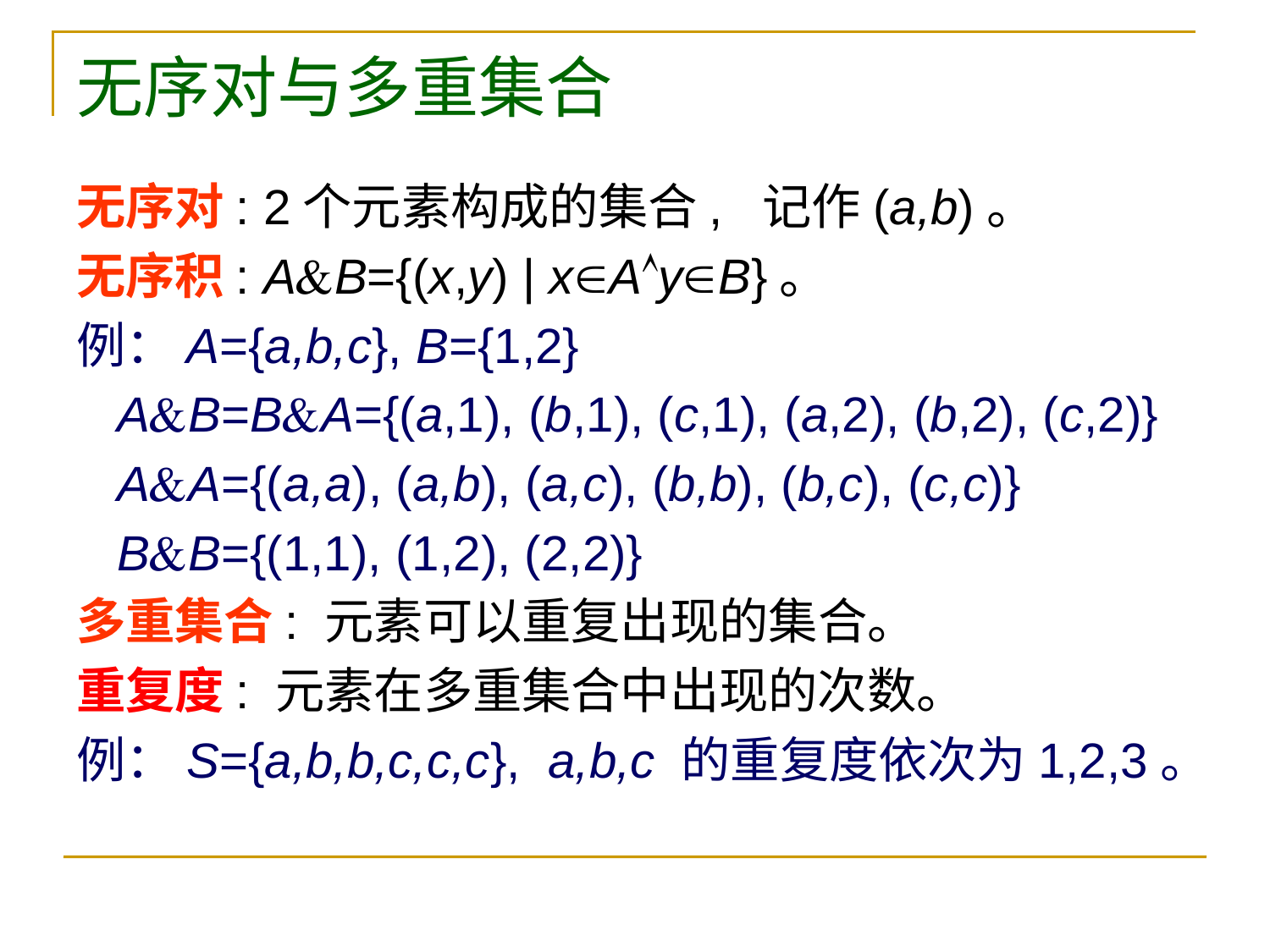

无序对与多重集合
无序对: 2个元素构成的集合,  记作(a,b)。
无序积: A&B={(x,y) | x∈A∧y∈B}。
例：A={a,b,c}, B={1,2}
   A&B=B&A={(a,1), (b,1), (c,1), (a,2), (b,2), (c,2)}
   A&A={(a,a), (a,b), (a,c), (b,b), (b,c), (c,c)}
   B&B={(1,1), (1,2), (2,2)}
多重集合: 元素可以重复出现的集合。
重复度: 元素在多重集合中出现的次数。
例：S={a,b,b,c,c,c},  a,b,c 的重复度依次为1,2,3。